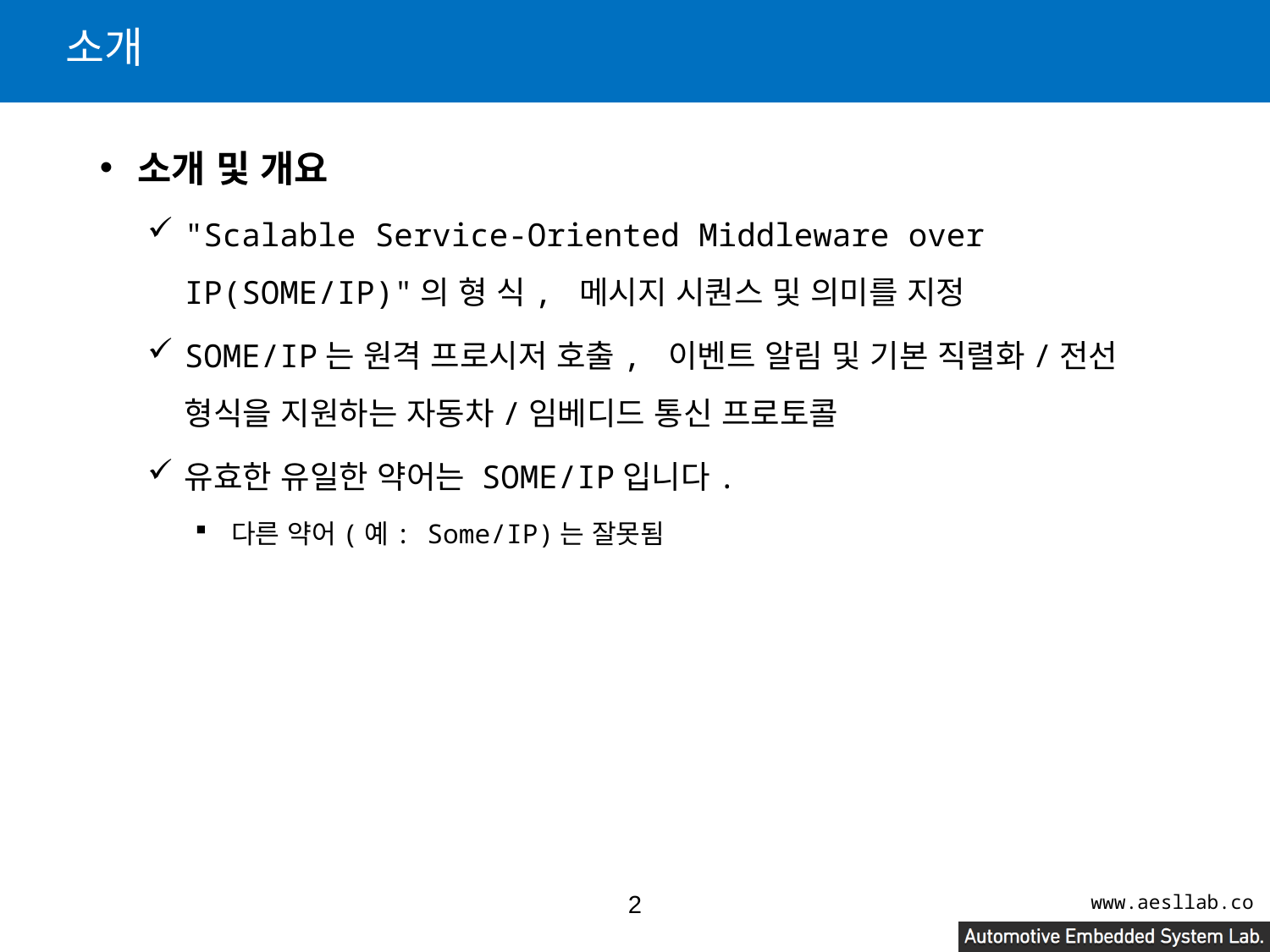

# 소개
소개 및 개요
"Scalable Service-Oriented Middleware over IP(SOME/IP)"의 형 식, 메시지 시퀀스 및 의미를 지정
SOME/IP는 원격 프로시저 호출, 이벤트 알림 및 기본 직렬화/전선 형식을 지원하는 자동차/임베디드 통신 프로토콜
유효한 유일한 약어는 SOME/IP입니다.
다른 약어(예: Some/IP)는 잘못됨
2